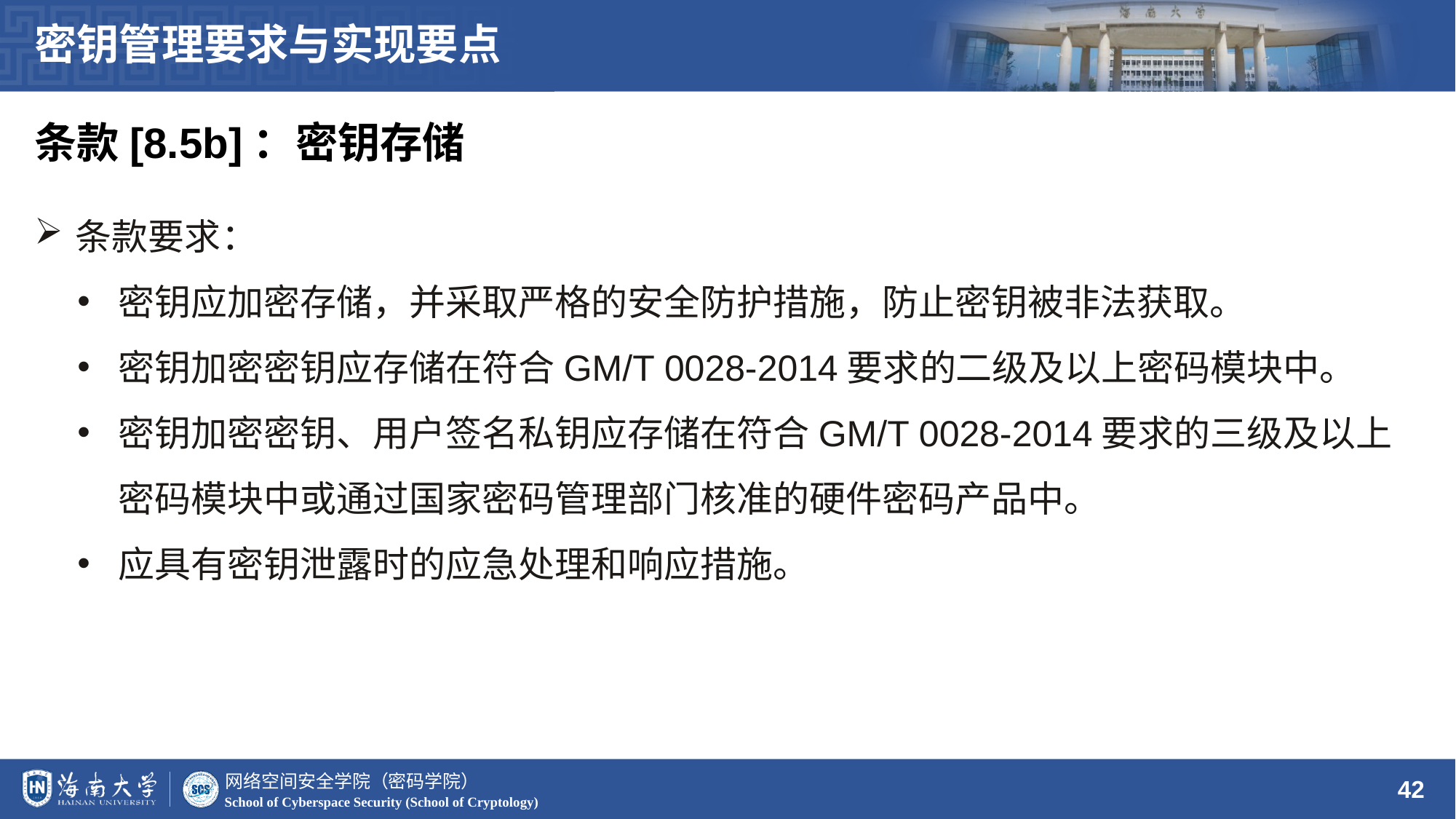

密钥管理要求与实现要点
条款[8.5b]：密钥存储
条款要求：
密钥应加密存储，并采取严格的安全防护措施，防止密钥被非法获取。
密钥加密密钥应存储在符合GM/T 0028-2014要求的二级及以上密码模块中。
密钥加密密钥、用户签名私钥应存储在符合GM/T 0028-2014要求的三级及以上密码模块中或通过国家密码管理部门核准的硬件密码产品中。
应具有密钥泄露时的应急处理和响应措施。
42